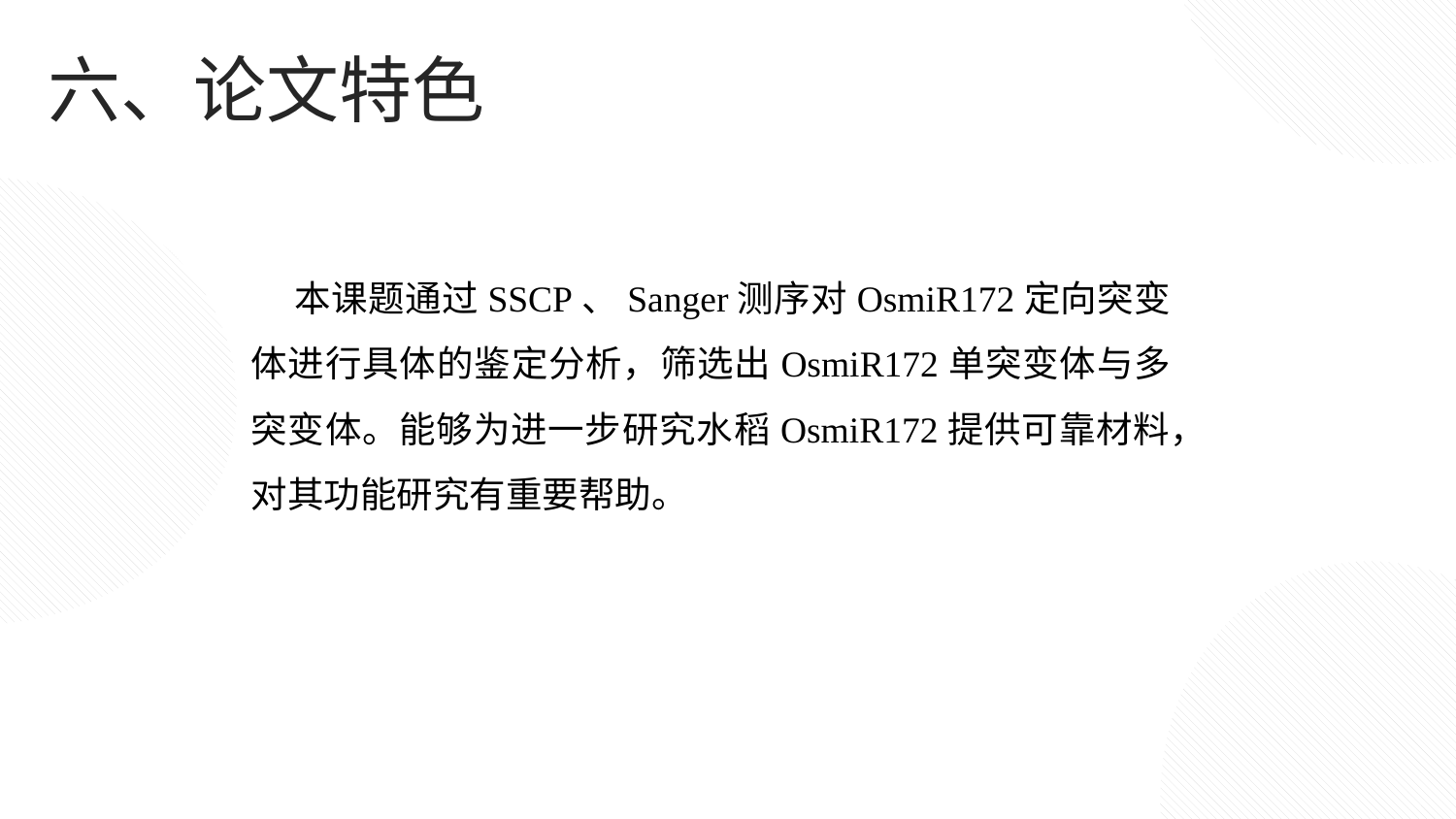

六、论文特色

    本课题通过SSCP、Sanger测序对OsmiR172定向突变体进行具体的鉴定分析，筛选出OsmiR172单突变体与多突变体。能够为进一步研究水稻OsmiR172提供可靠材料，对其功能研究有重要帮助。